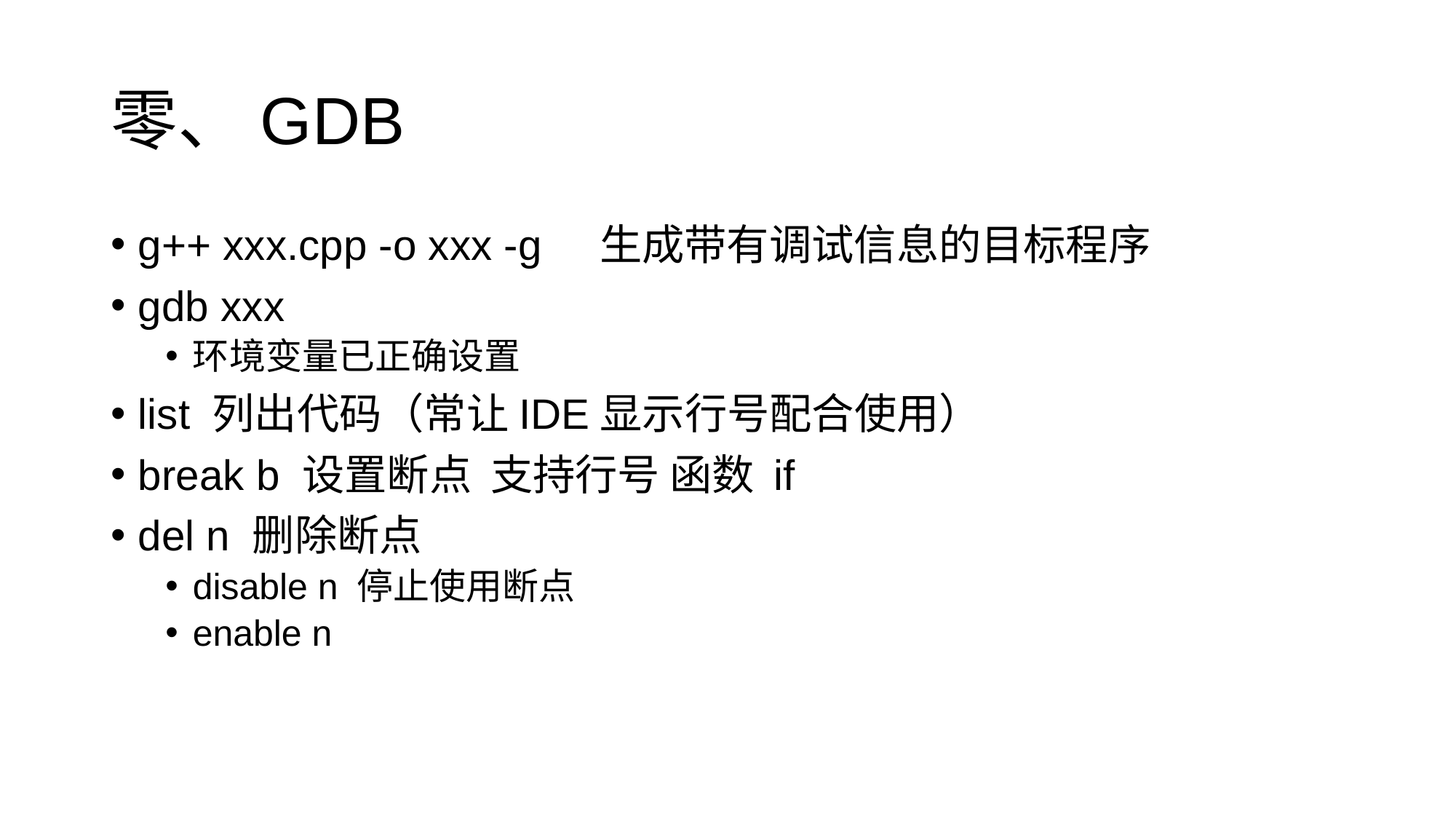

# 零、GDB
g++ xxx.cpp -o xxx -g    生成带有调试信息的目标程序
gdb xxx
环境变量已正确设置
list 列出代码（常让IDE显示行号配合使用）
break b 设置断点  支持行号 函数 if
del n 删除断点
disable n 停止使用断点
enable n